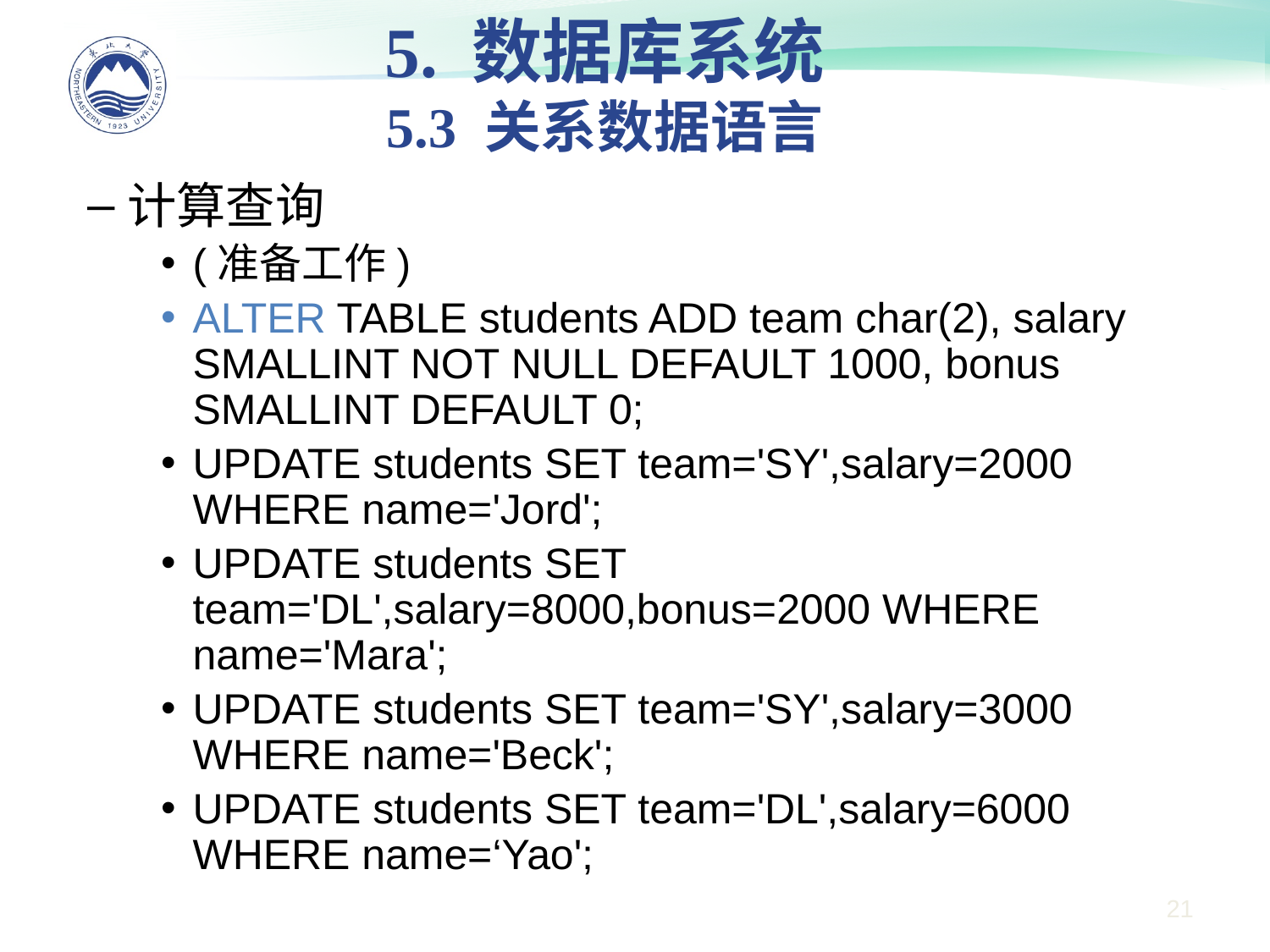

5. 数据库系统
5.3 关系数据语言
计算查询
(准备工作)
ALTER TABLE students ADD team char(2), salary SMALLINT NOT NULL DEFAULT 1000, bonus SMALLINT DEFAULT 0;
UPDATE students SET team='SY',salary=2000 WHERE name='Jord';
UPDATE students SET team='DL',salary=8000,bonus=2000 WHERE name='Mara';
UPDATE students SET team='SY',salary=3000 WHERE name='Beck';
UPDATE students SET team='DL',salary=6000 WHERE name=‘Yao';
21